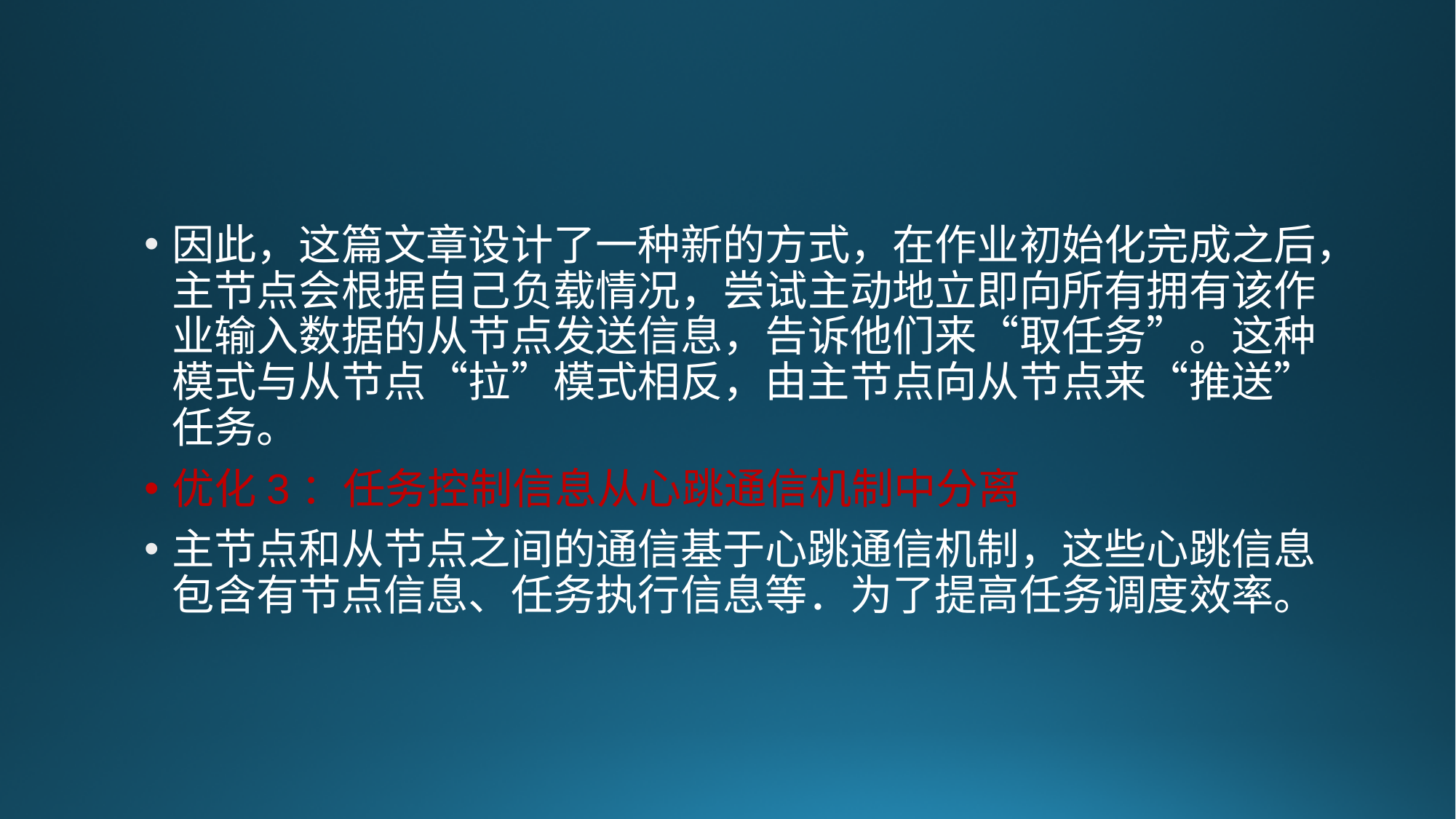

#
因此，这篇文章设计了一种新的方式，在作业初始化完成之后，主节点会根据自己负载情况，尝试主动地立即向所有拥有该作业输入数据的从节点发送信息，告诉他们来“取任务”。这种模式与从节点“拉”模式相反，由主节点向从节点来“推送”任务。
优化3：任务控制信息从心跳通信机制中分离
主节点和从节点之间的通信基于心跳通信机制，这些心跳信息包含有节点信息、任务执行信息等．为了提高任务调度效率。